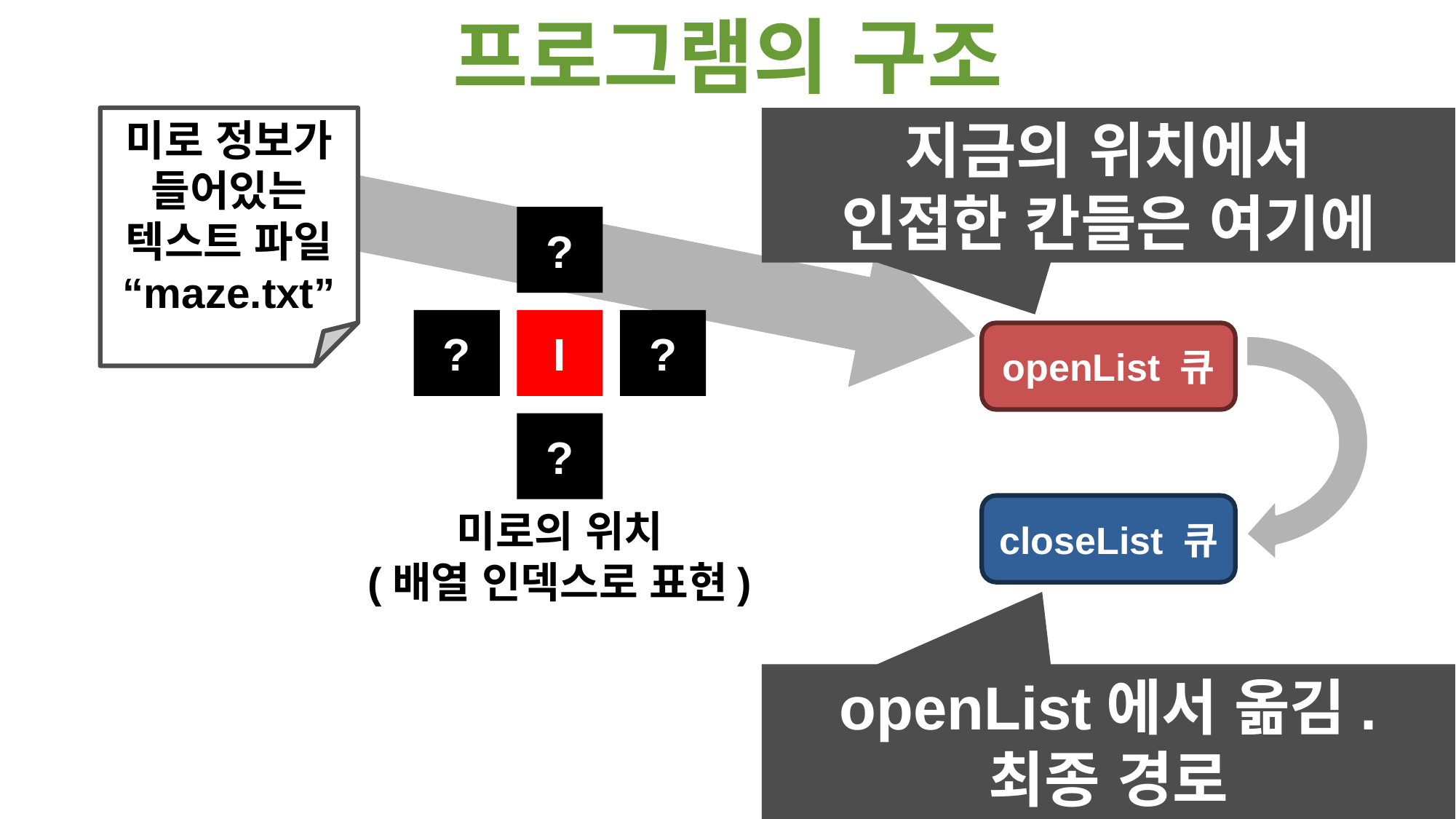

프로그램의 구조
미로 정보가
들어있는
텍스트 파일
“maze.txt”
지금의 위치에서
인접한 칸들은 여기에
openList 큐
closeList 큐
openList에서 옮김.
최종 경로

?
?
I
?
?
미로의 위치
(배열 인덱스로 표현)